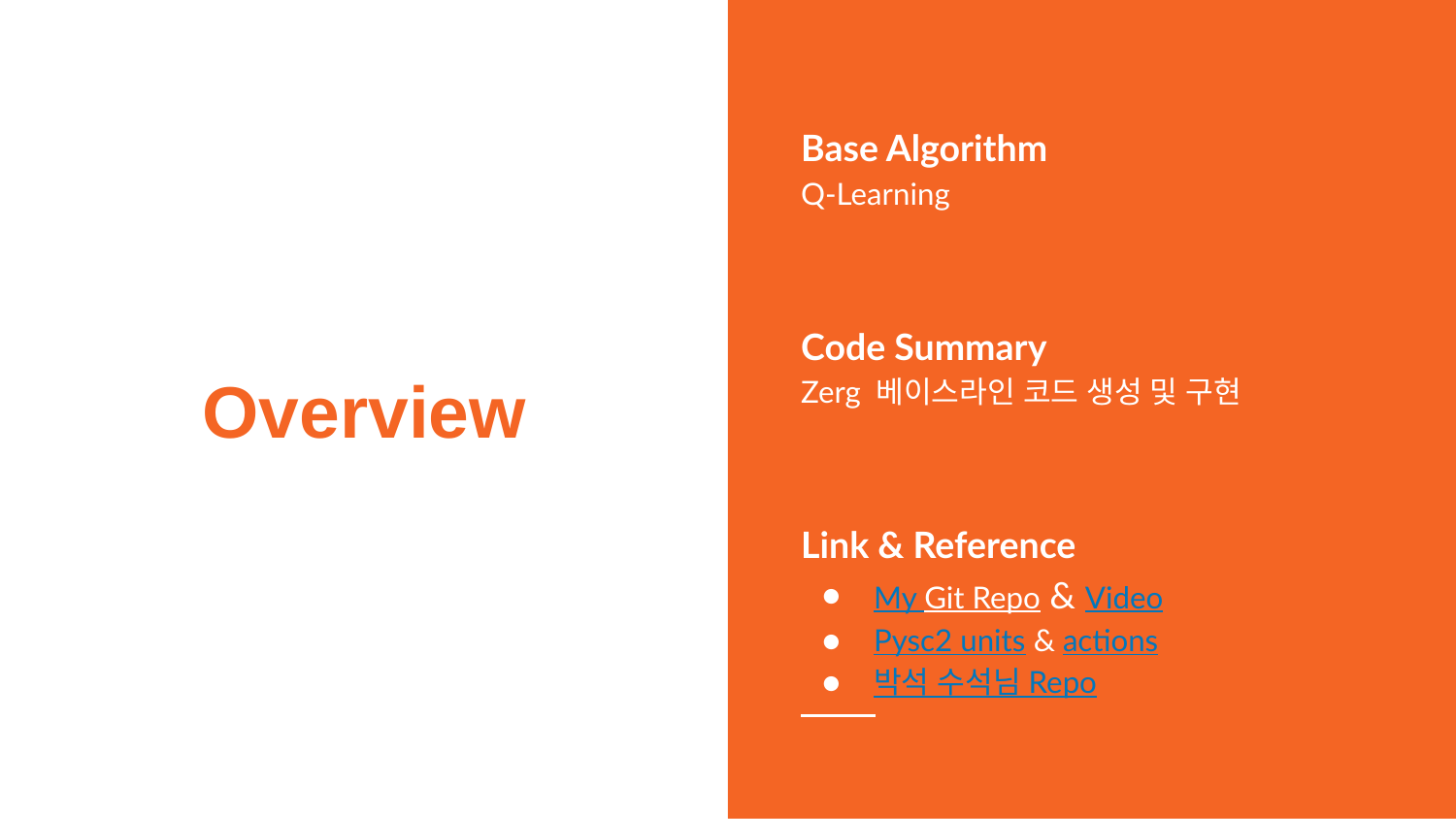

Base Algorithm
Q-Learning

Code Summary
Zerg 베이스라인 코드 생성 및 구현

Link & Reference
My Git Repo & Video
Pysc2 units & actions
박석 수석님 Repo
# Overview